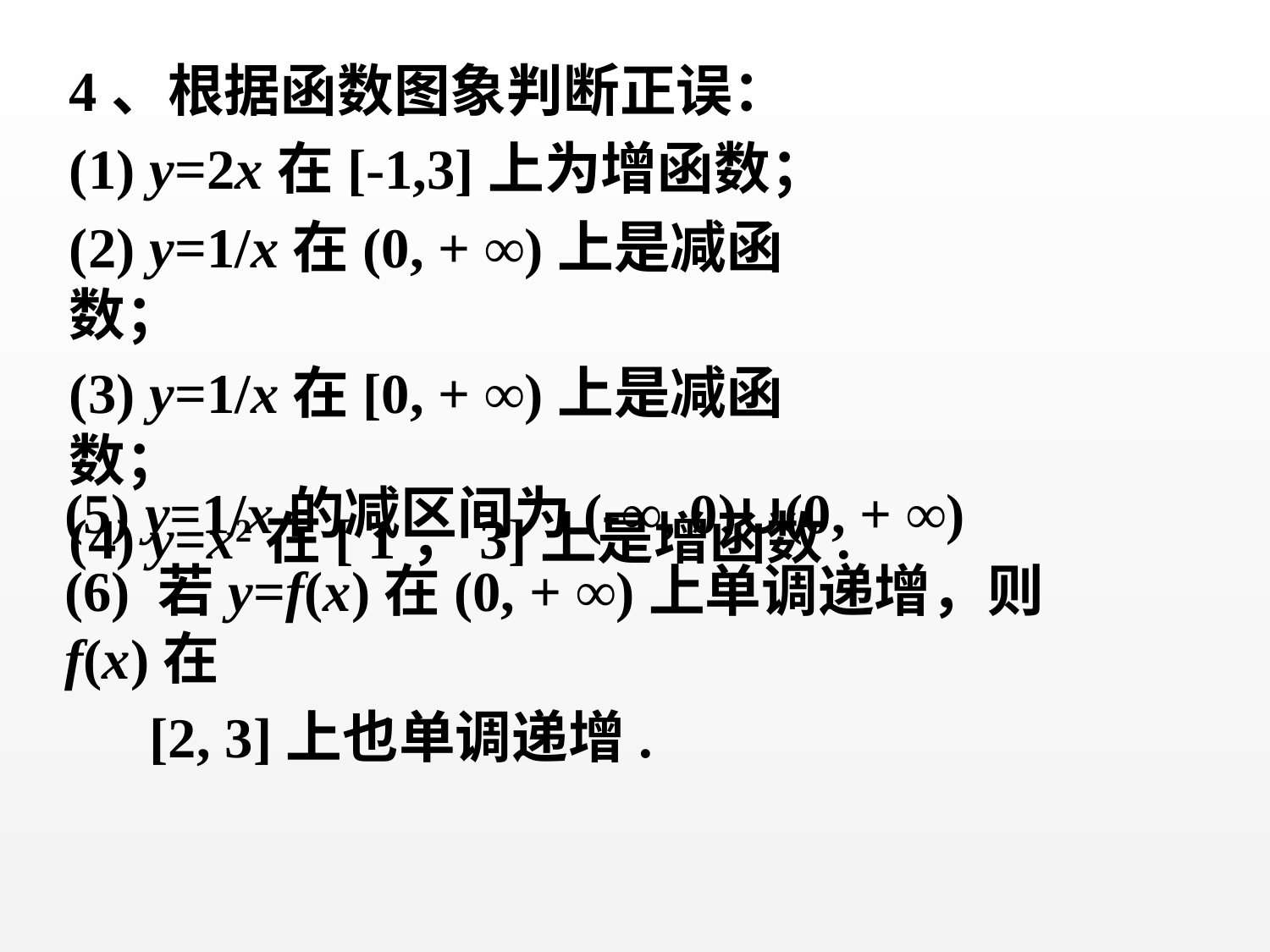

4、根据函数图象判断正误：
(1) y=2x在[-1,3]上为增函数；
(2) y=1/x在(0, + ∞)上是减函数；
(3) y=1/x在[0, + ∞)上是减函数；
(4) y=x2在[ 1，3]上是增函数.
(5) y=1/x的减区间为(-∞, 0)∪(0, + ∞)
(6) 若y=f(x)在(0, + ∞)上单调递增，则f(x)在
      [2, 3]上也单调递增.